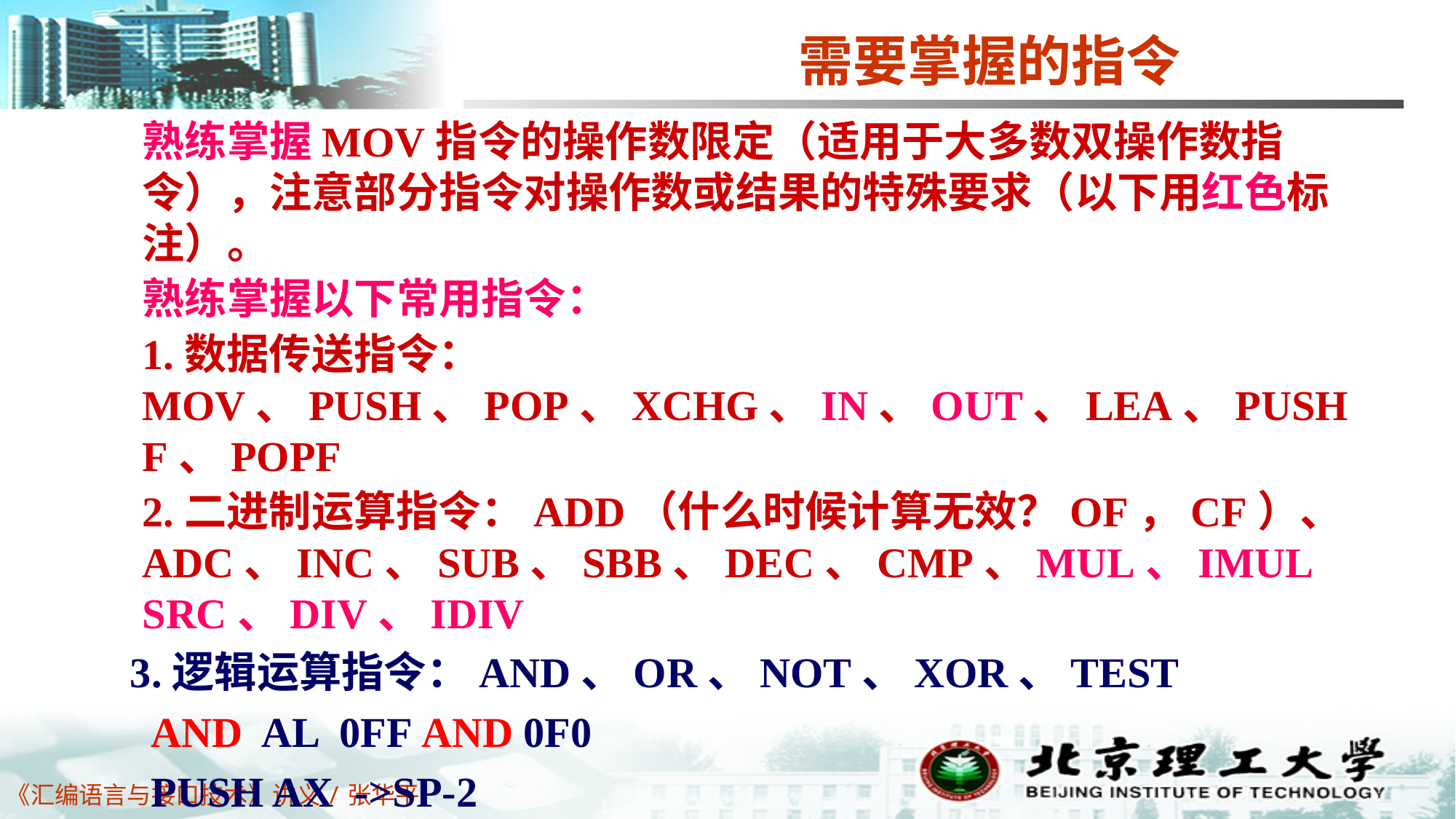

# 需要掌握的指令
熟练掌握MOV指令的操作数限定（适用于大多数双操作数指令），注意部分指令对操作数或结果的特殊要求（以下用红色标注）。
熟练掌握以下常用指令：
1.数据传送指令：MOV、PUSH、POP、XCHG、IN、OUT、LEA、PUSHF、POPF
2.二进制运算指令：ADD（什么时候计算无效？OF，CF）、ADC、INC、SUB、SBB、DEC、CMP、MUL、IMUL SRC、DIV、IDIV
 3.逻辑运算指令：AND、OR、NOT、XOR、TEST
   AND  AL  0FF AND 0F0
   PUSH AX  ->SP-2